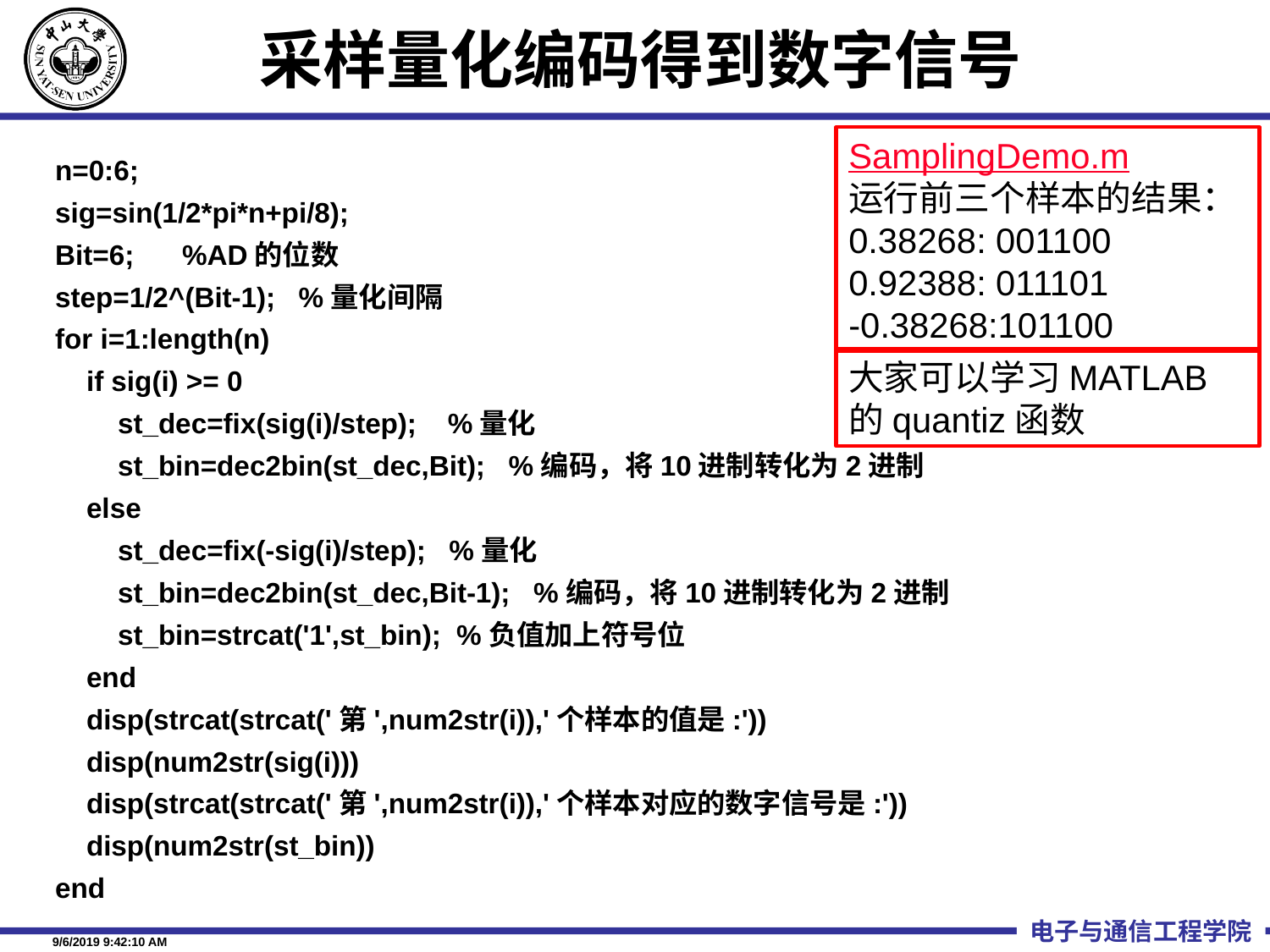

# 采样量化编码得到数字信号
SamplingDemo.m
运行前三个样本的结果：
0.38268: 001100
0.92388: 011101
-0.38268:101100
n=0:6;
sig=sin(1/2*pi*n+pi/8);
Bit=6;	%AD的位数
step=1/2^(Bit-1);   %量化间隔
for i=1:length(n)
    if sig(i) >= 0
        st_dec=fix(sig(i)/step);    %量化
        st_bin=dec2bin(st_dec,Bit);   %编码，将10进制转化为2进制
    else
        st_dec=fix(-sig(i)/step);   %量化
        st_bin=dec2bin(st_dec,Bit-1);   %编码，将10进制转化为2进制
        st_bin=strcat('1',st_bin);  %负值加上符号位
    end
    disp(strcat(strcat('第',num2str(i)),'个样本的值是:'))
    disp(num2str(sig(i)))
    disp(strcat(strcat('第',num2str(i)),'个样本对应的数字信号是:'))
    disp(num2str(st_bin))
end
大家可以学习MATLAB的quantiz函数